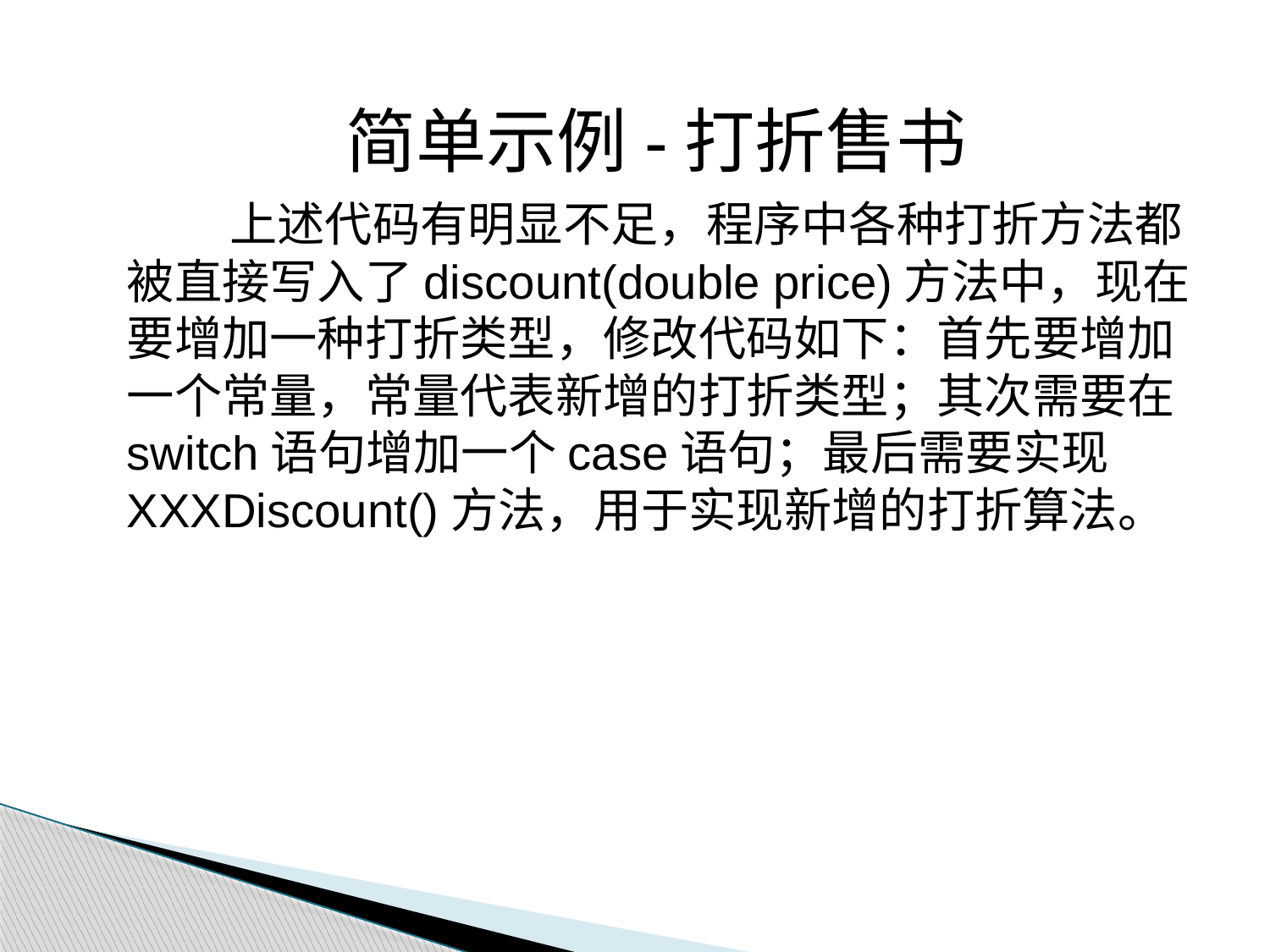

#
简单示例-打折售书

            上述代码有明显不足，程序中各种打折方法都被直接写入了discount(double price)方法中，现在要增加一种打折类型，修改代码如下：首先要增加一个常量，常量代表新增的打折类型；其次需要在switch语句增加一个case语句；最后需要实现XXXDiscount()方法，用于实现新增的打折算法。